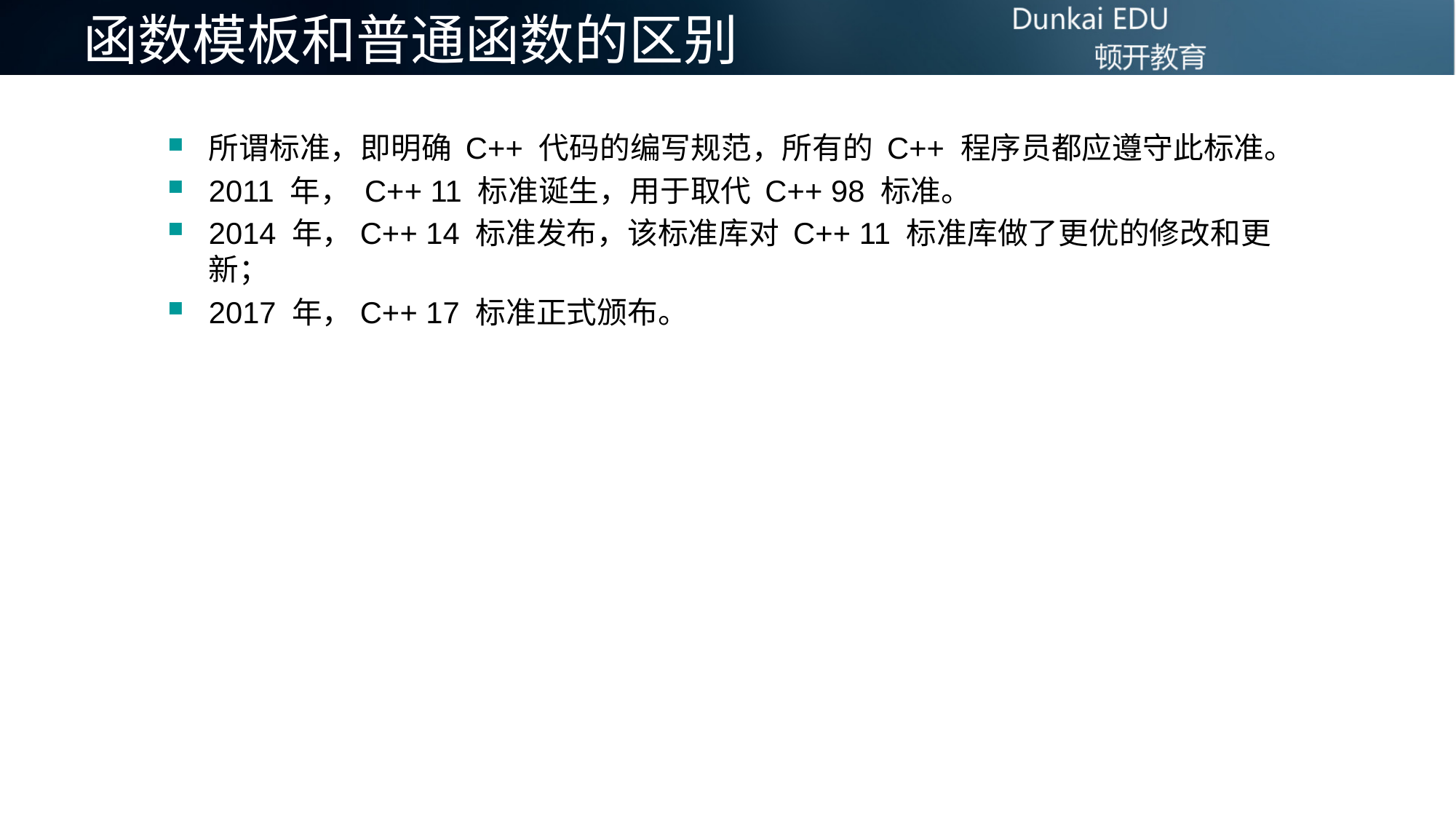

# 函数模板和普通函数的区别
所谓标准，即明确 C++ 代码的编写规范，所有的 C++ 程序员都应遵守此标准。
2011 年， C++ 11 标准诞生，用于取代 C++ 98 标准。
2014 年，C++ 14 标准发布，该标准库对 C++ 11 标准库做了更优的修改和更新；
2017 年，C++ 17 标准正式颁布。